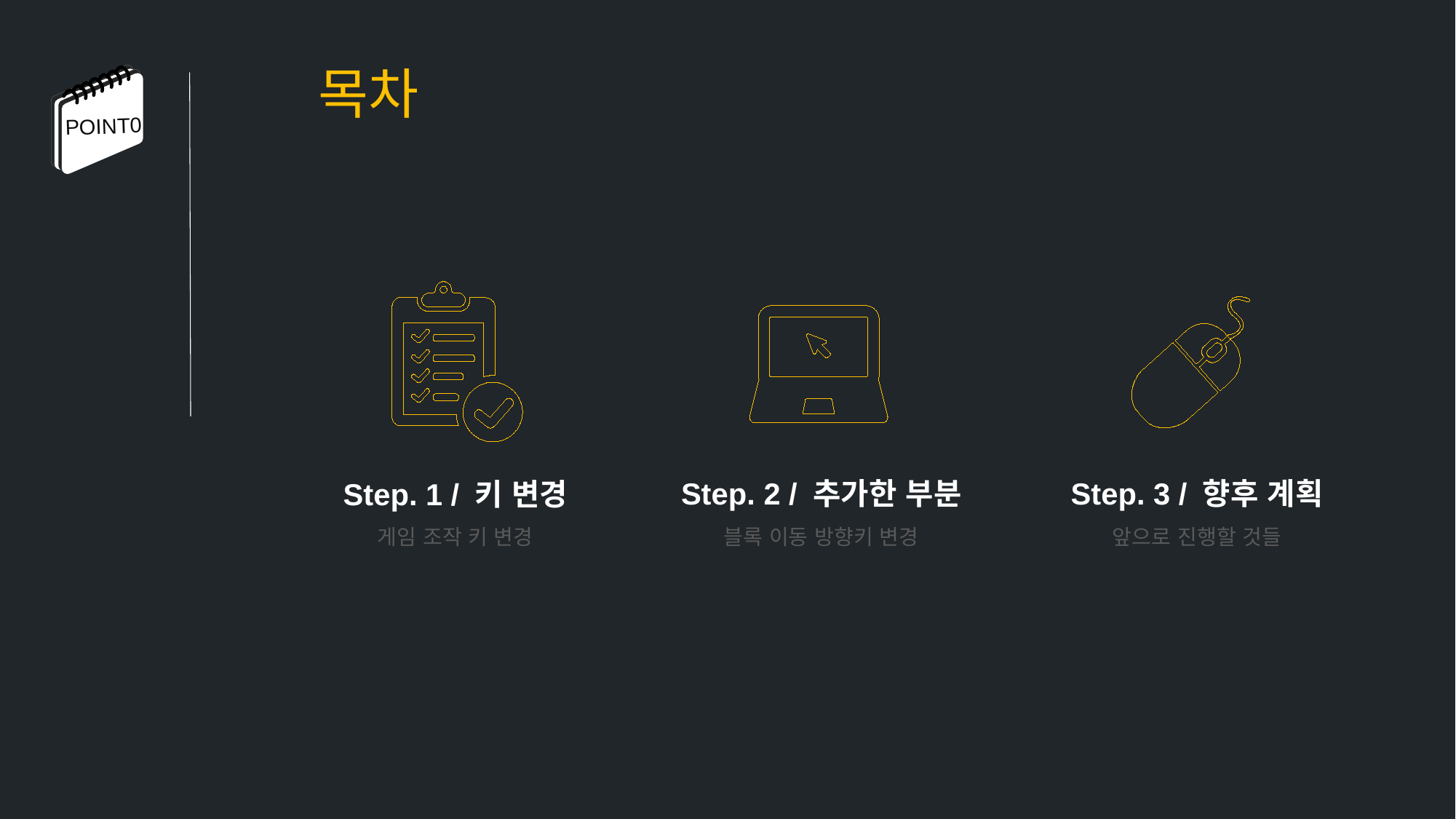

목차

POINT0

Step. 2 / 추가한 부분
블록 이동 방향키 변경
Step. 3 / 향후 계획
앞으로 진행할 것들
Step. 1 / 키 변경
게임 조작 키 변경